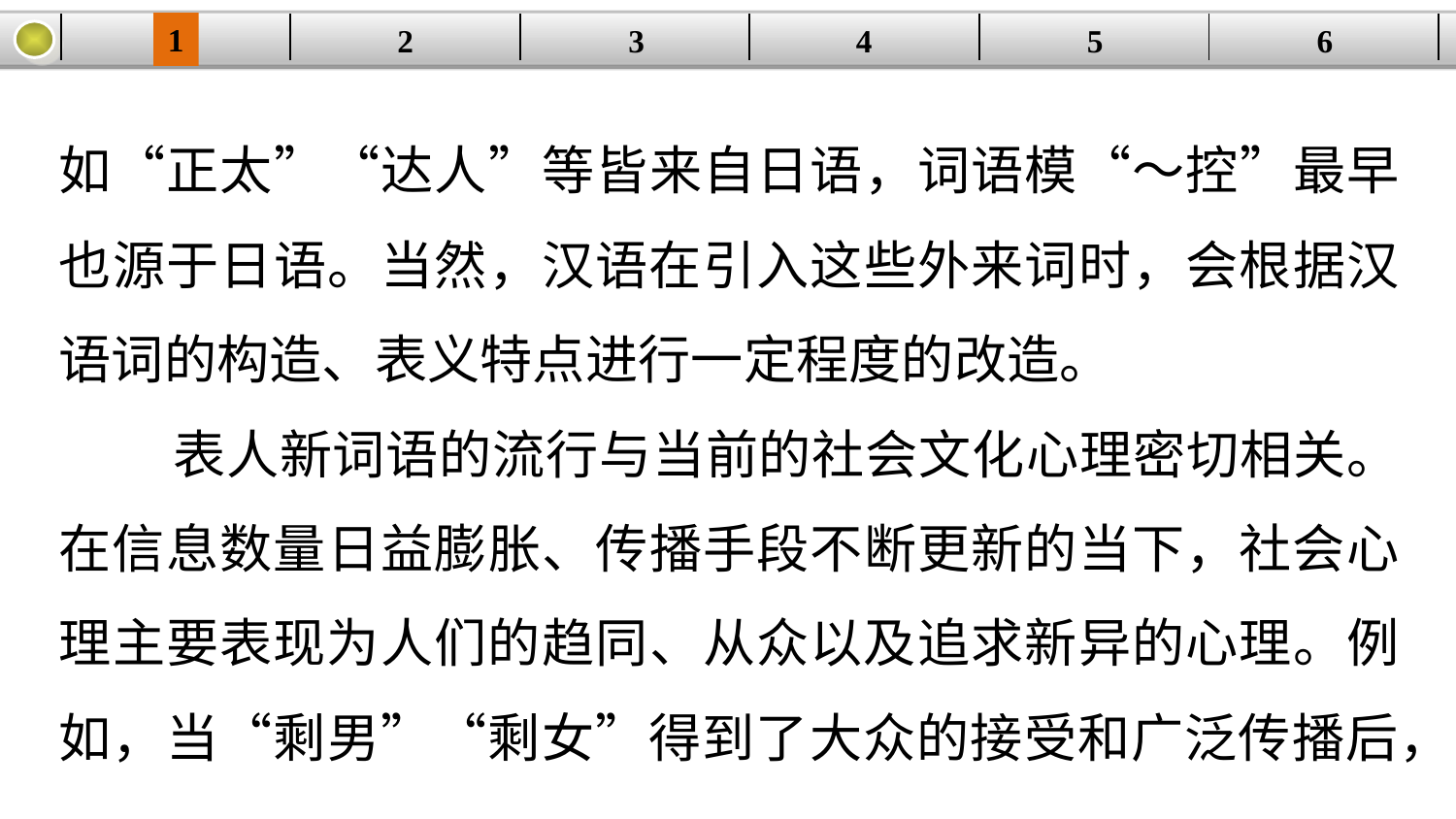

1
3
4
5
6
2
|  |  |  |  |  |  |
| --- | --- | --- | --- | --- | --- |

如“正太”“达人”等皆来自日语，词语模“～控”最早也源于日语。当然，汉语在引入这些外来词时，会根据汉语词的构造、表义特点进行一定程度的改造。
        表人新词语的流行与当前的社会文化心理密切相关。在信息数量日益膨胀、传播手段不断更新的当下，社会心理主要表现为人们的趋同、从众以及追求新异的心理。例如，当“剩男”“剩女”得到了大众的接受和广泛传播后，